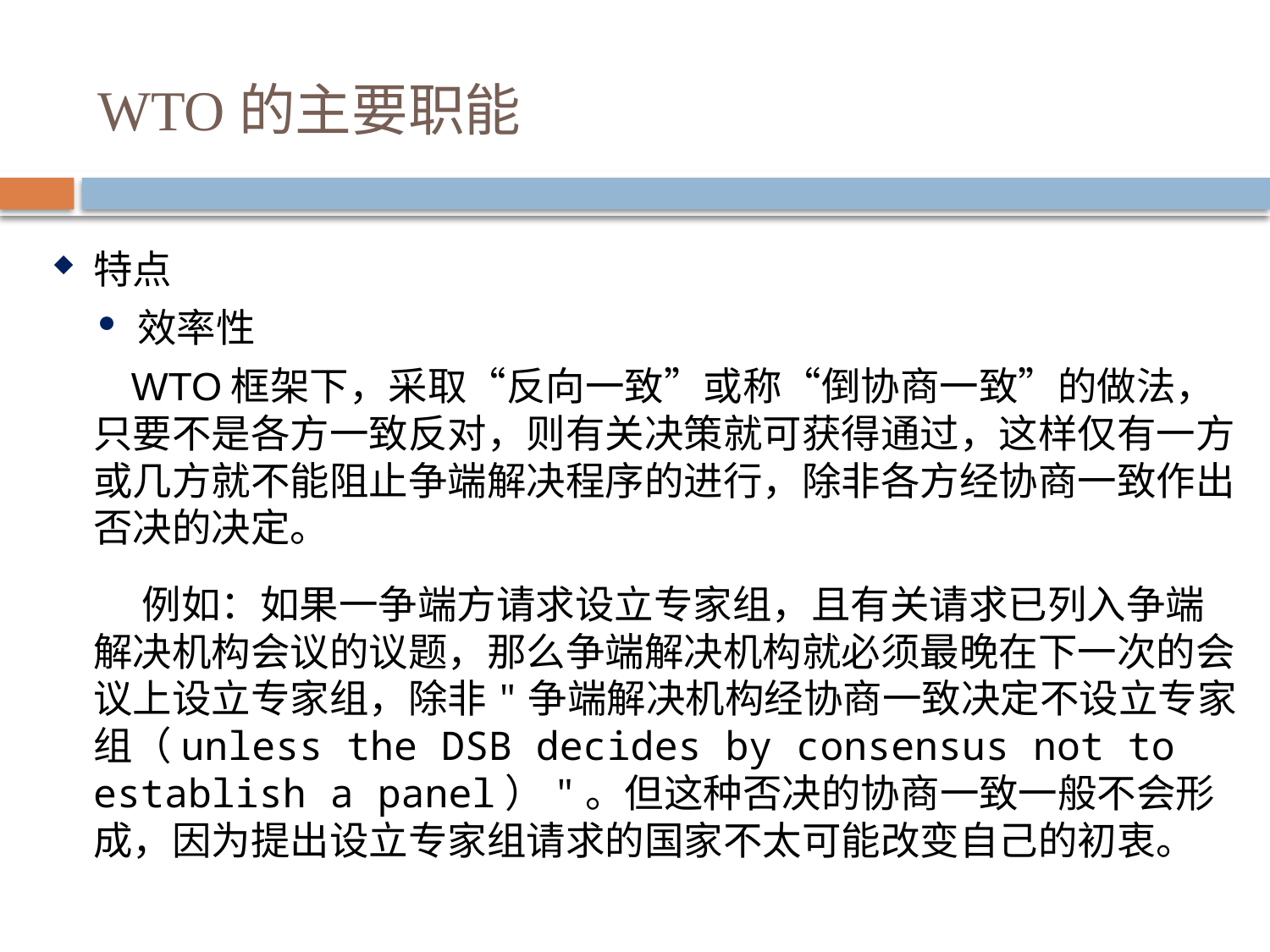

# WTO的主要职能
特点
 效率性
   WTO框架下，采取“反向一致”或称“倒协商一致”的做法，只要不是各方一致反对，则有关决策就可获得通过，这样仅有一方或几方就不能阻止争端解决程序的进行，除非各方经协商一致作出否决的决定。
    例如：如果一争端方请求设立专家组，且有关请求已列入争端解决机构会议的议题，那么争端解决机构就必须最晚在下一次的会议上设立专家组，除非"争端解决机构经协商一致决定不设立专家组（unless the DSB decides by consensus not to establish a panel）"。但这种否决的协商一致一般不会形成，因为提出设立专家组请求的国家不太可能改变自己的初衷。